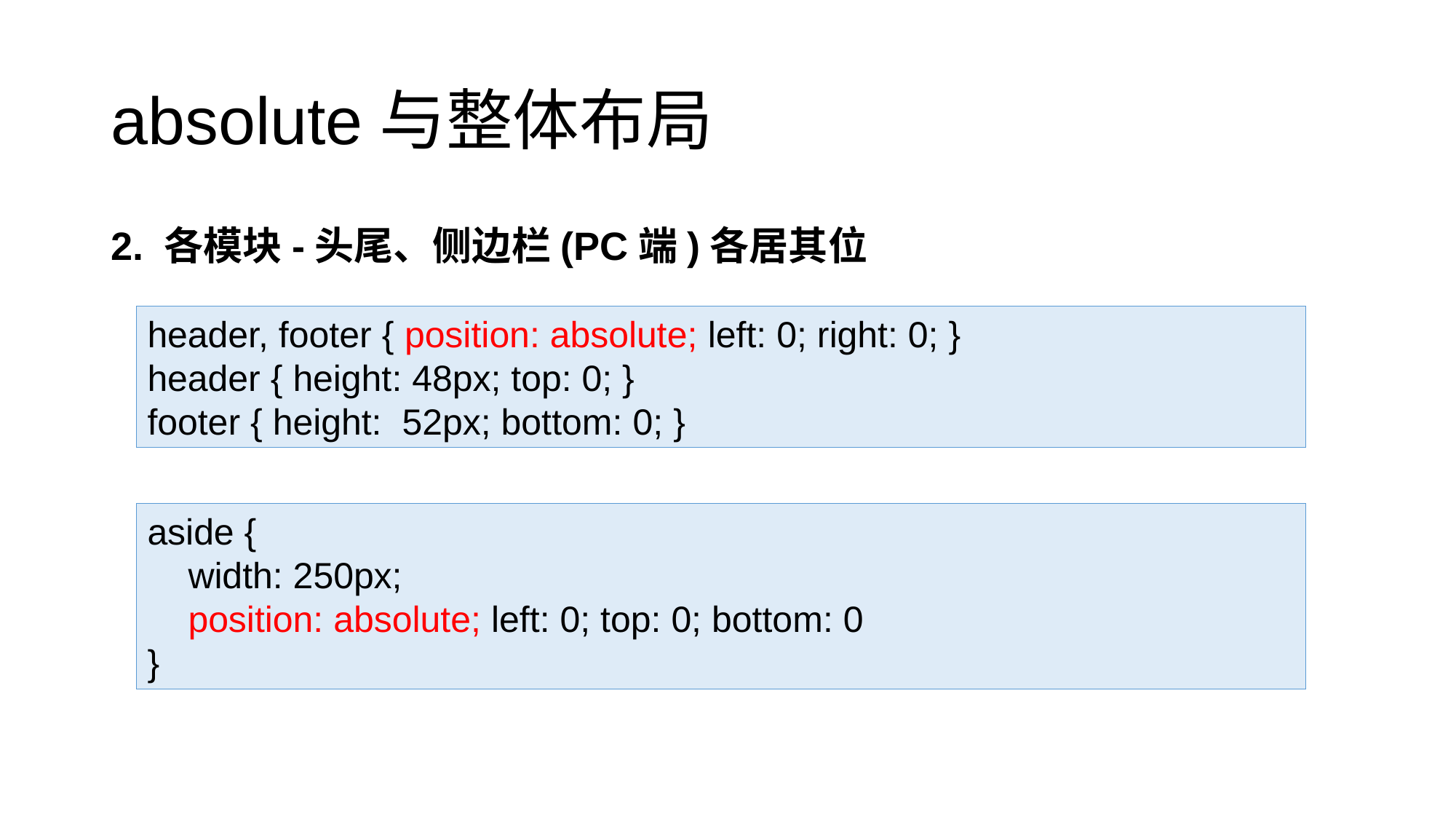

# absolute与整体布局
2. 各模块-头尾、侧边栏(PC端)各居其位
header, footer { position: absolute; left: 0; right: 0; }
header { height: 48px; top: 0; }
footer { height:  52px; bottom: 0; }
aside {
    width: 250px;
    position: absolute; left: 0; top: 0; bottom: 0
}